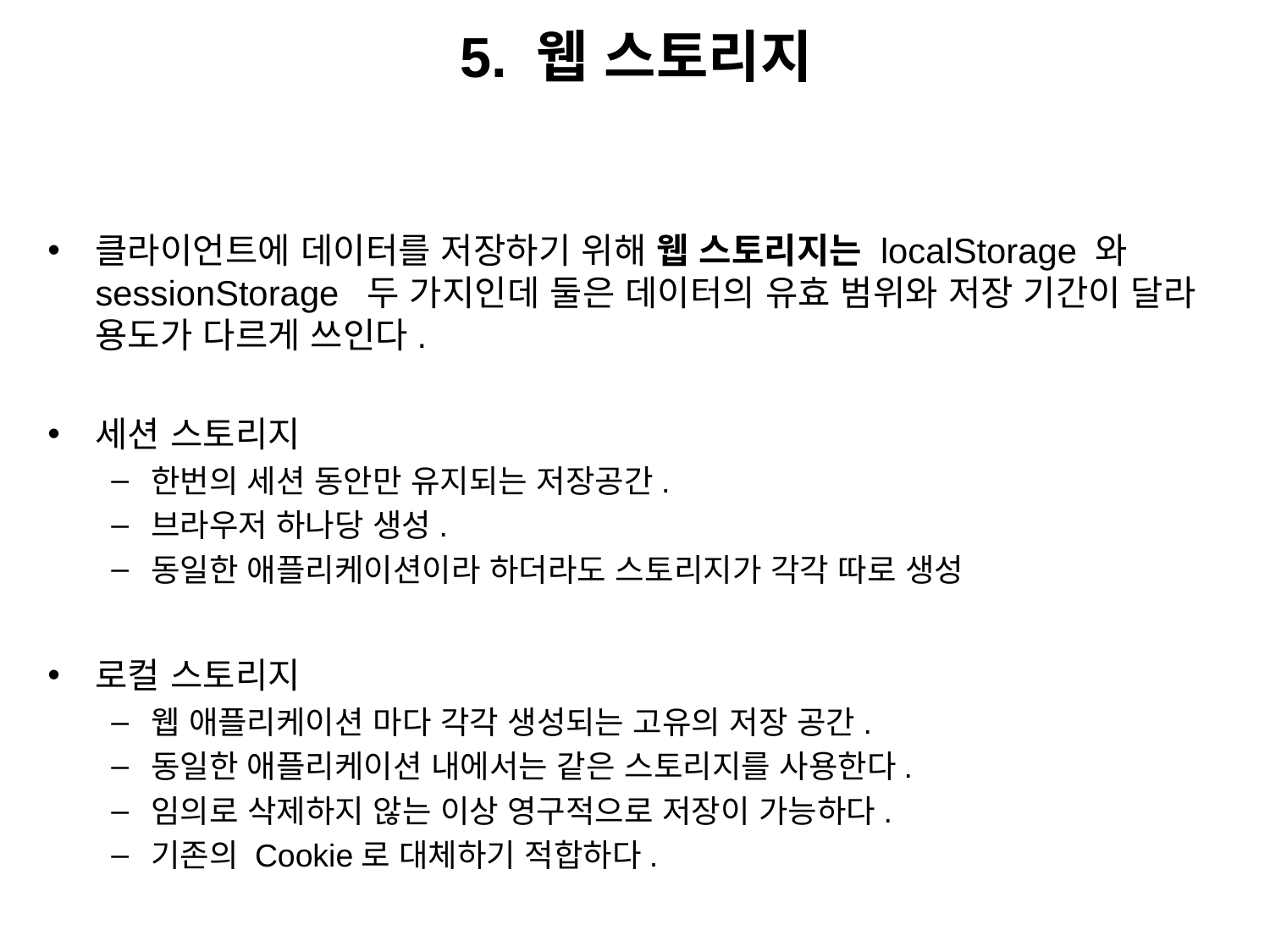

# 5. 웹 스토리지
클라이언트에 데이터를 저장하기 위해 웹 스토리지는 localStorage 와 sessionStorage  두 가지인데 둘은 데이터의 유효 범위와 저장 기간이 달라 용도가 다르게 쓰인다.

세션 스토리지
한번의 세션 동안만 유지되는 저장공간.
브라우저 하나당 생성.
동일한 애플리케이션이라 하더라도 스토리지가 각각 따로 생성

로컬 스토리지
웹 애플리케이션 마다 각각 생성되는 고유의 저장 공간.
동일한 애플리케이션 내에서는 같은 스토리지를 사용한다.
임의로 삭제하지 않는 이상 영구적으로 저장이 가능하다.
기존의 Cookie로 대체하기 적합하다.